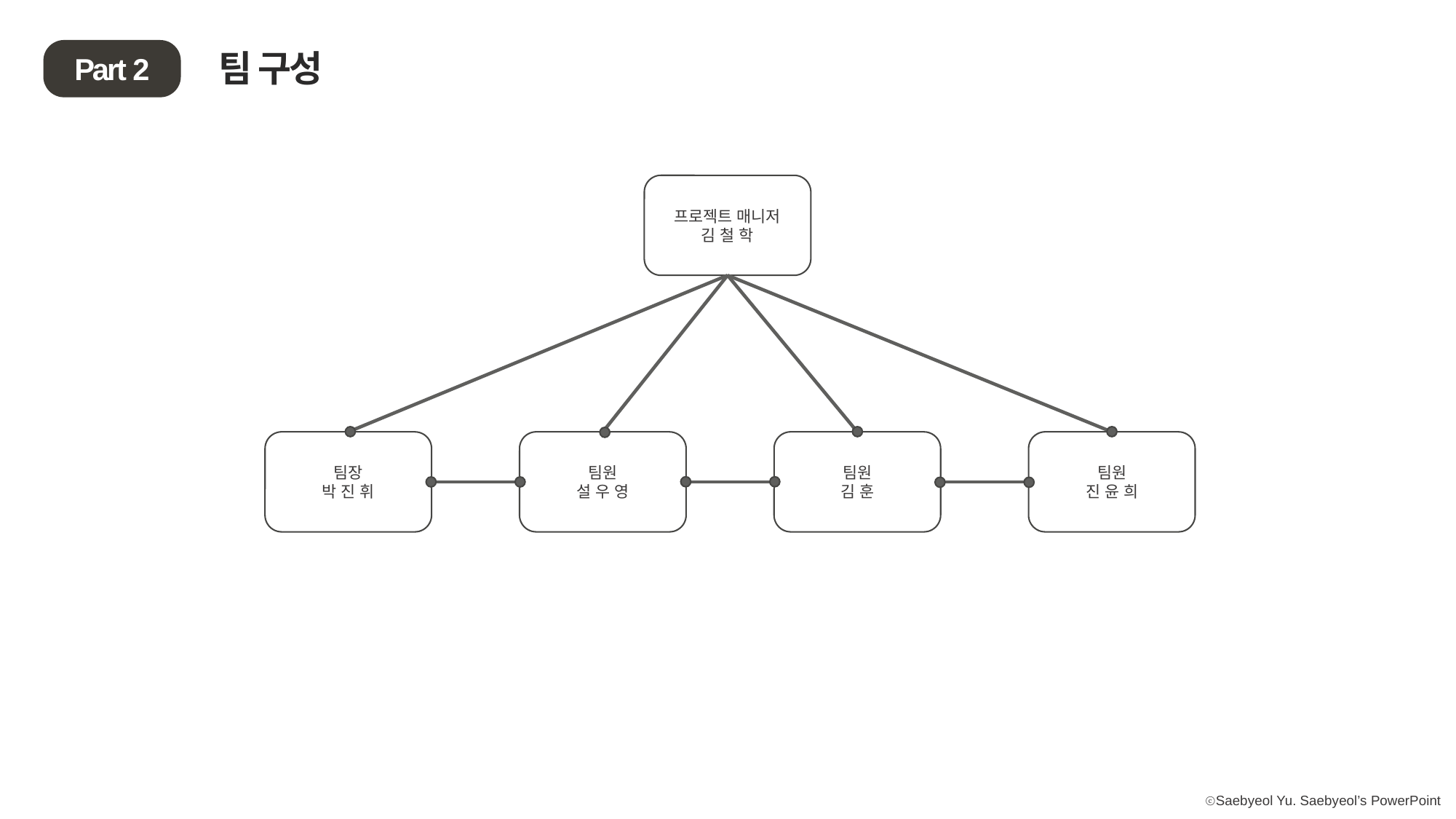

팀 구성
Part 2
프로젝트 매니저
김 철 학

팀원
진 윤 희
팀원
설 우 영
팀원
김 훈
팀장
박 진 휘